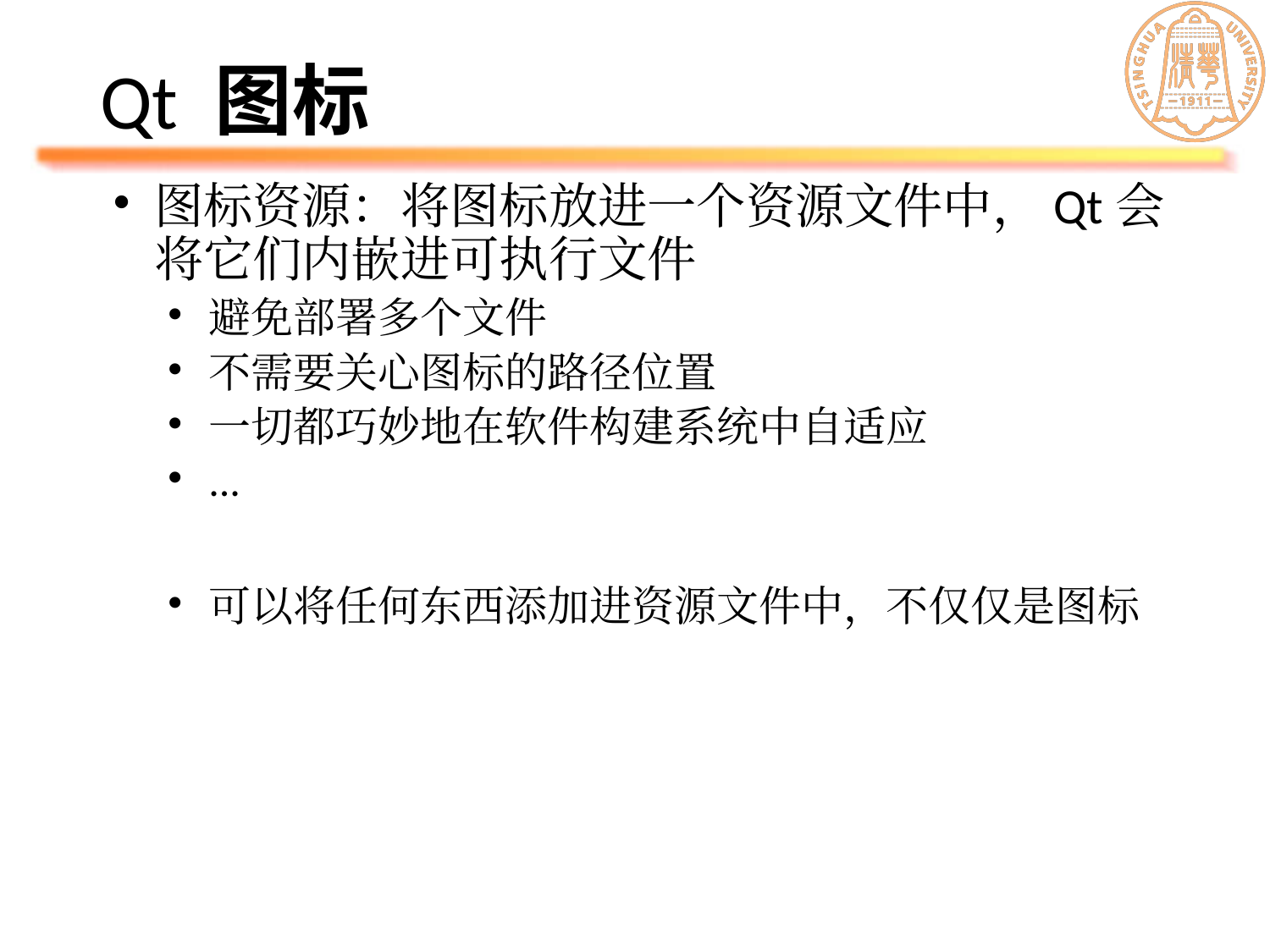

# Qt 图标
图标资源：将图标放进一个资源文件中，Qt会将它们内嵌进可执行文件
避免部署多个文件
不需要关心图标的路径位置
一切都巧妙地在软件构建系统中自适应
...

可以将任何东西添加进资源文件中，不仅仅是图标